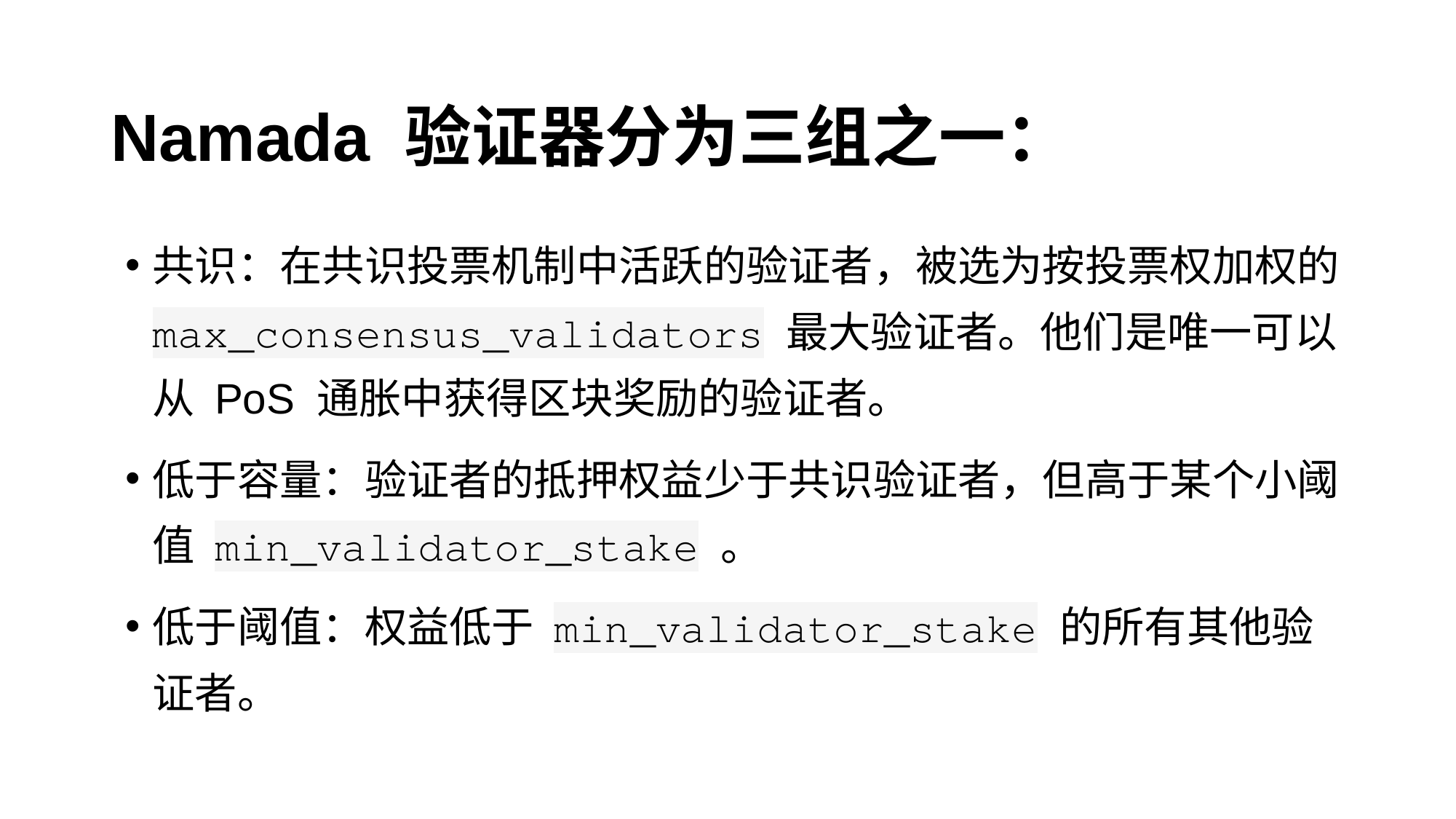

# Namada 验证器分为三组之一：
共识：在共识投票机制中活跃的验证者，被选为按投票权加权的 max_consensus_validators 最大验证者。他们是唯一可以从 PoS 通胀中获得区块奖励的验证者。
低于容量：验证者的抵押权益少于共识验证者，但高于某个小阈值 min_validator_stake 。
低于阈值：权益低于 min_validator_stake 的所有其他验证者。